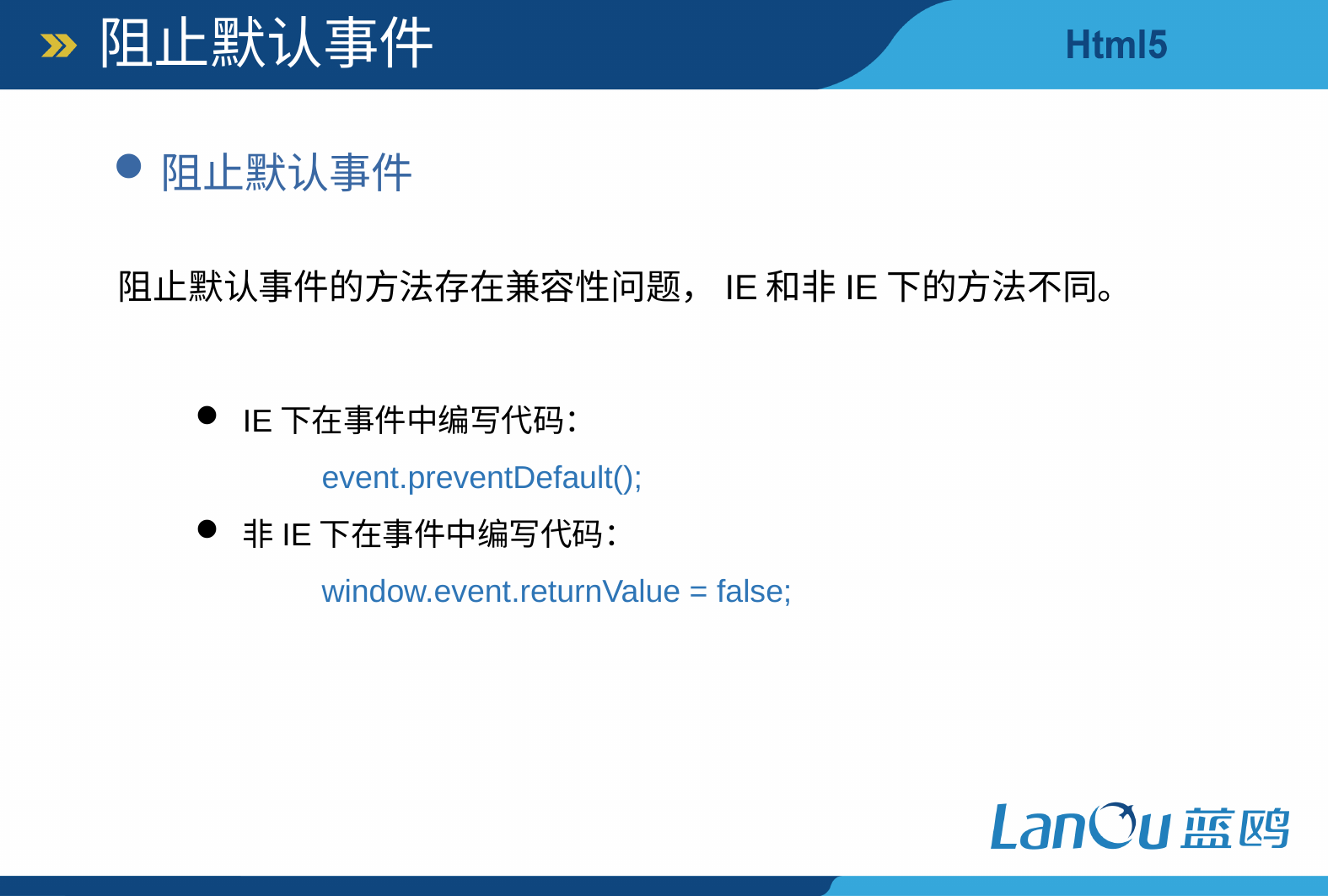

阻止默认事件
阻止默认事件
阻止默认事件的方法存在兼容性问题，IE和非IE下的方法不同。
IE下在事件中编写代码：
	event.preventDefault();
非IE下在事件中编写代码：
	window.event.returnValue = false;